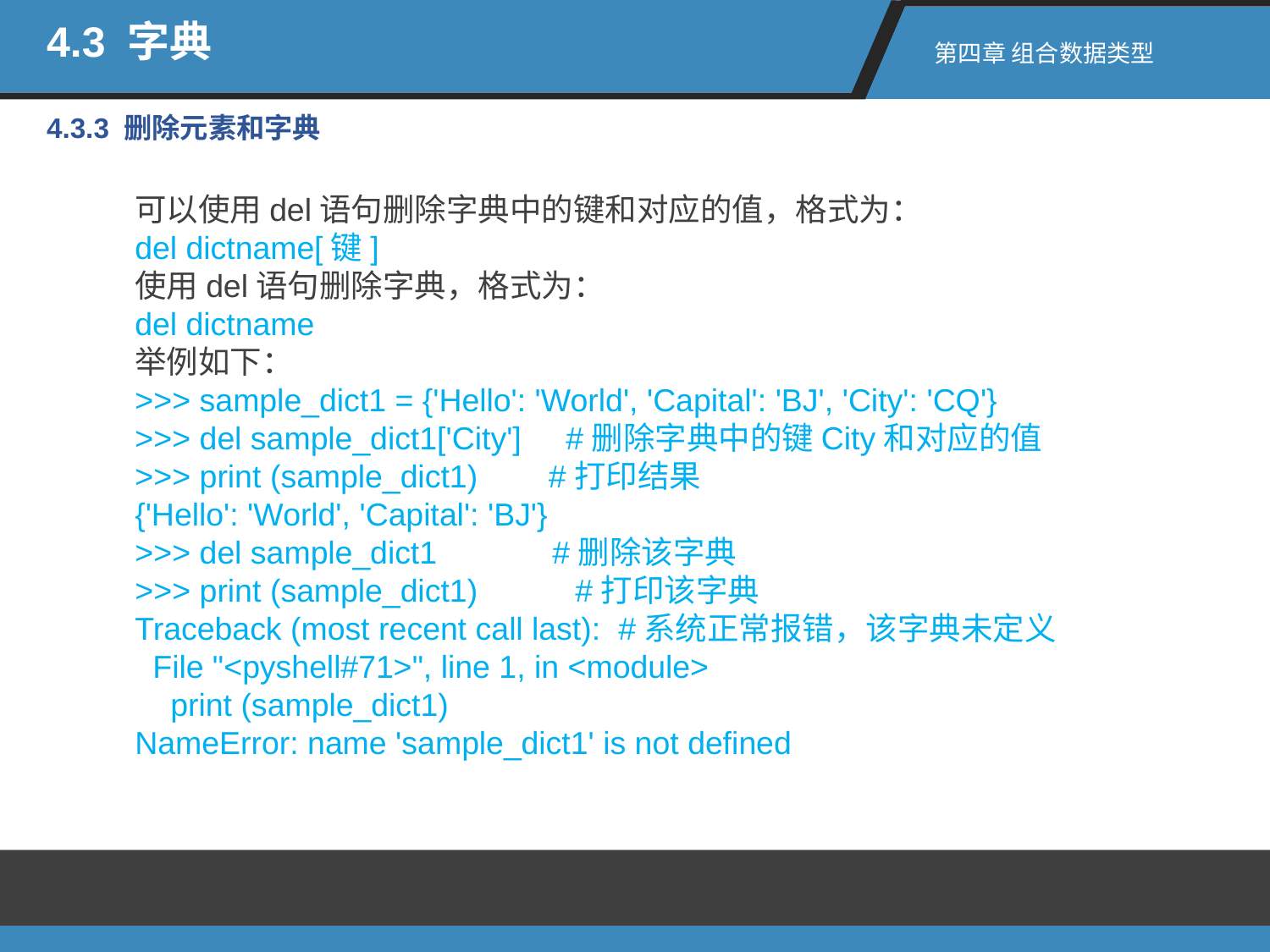

4.3 字典
第四章 组合数据类型
4.3.3 删除元素和字典
可以使用del语句删除字典中的键和对应的值，格式为：
del dictname[键]
使用del语句删除字典，格式为：
del dictname
举例如下：
>>> sample_dict1 = {'Hello': 'World', 'Capital': 'BJ', 'City': 'CQ'}
>>> del sample_dict1['City']     #删除字典中的键City和对应的值
>>> print (sample_dict1)        #打印结果
{'Hello': 'World', 'Capital': 'BJ'}
>>> del sample_dict1             #删除该字典
>>> print (sample_dict1)           #打印该字典
Traceback (most recent call last):  #系统正常报错，该字典未定义
  File "<pyshell#71>", line 1, in <module>
    print (sample_dict1)
NameError: name 'sample_dict1' is not defined